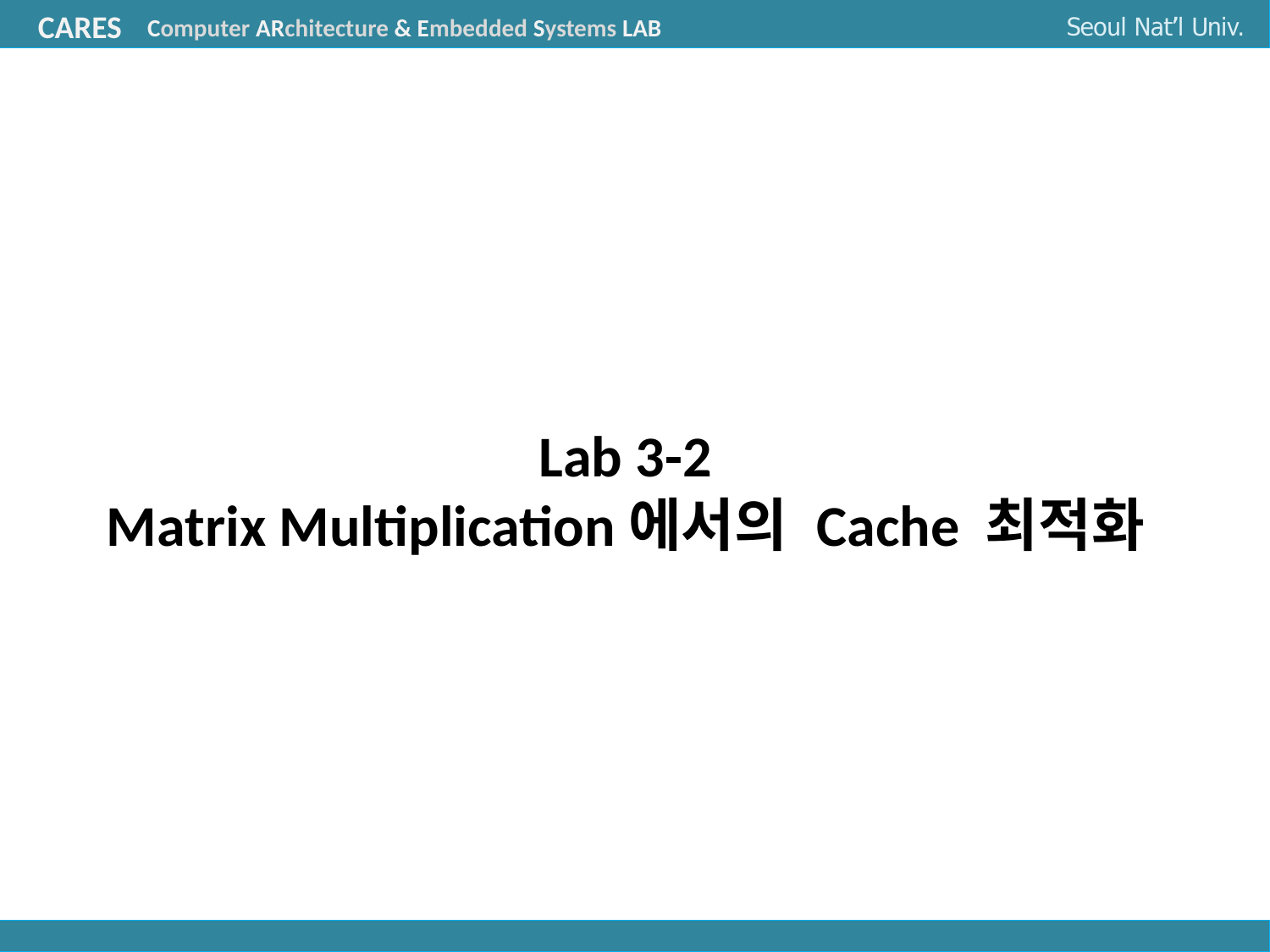

# Lab 3-2 Matrix Multiplication에서의 Cache 최적화